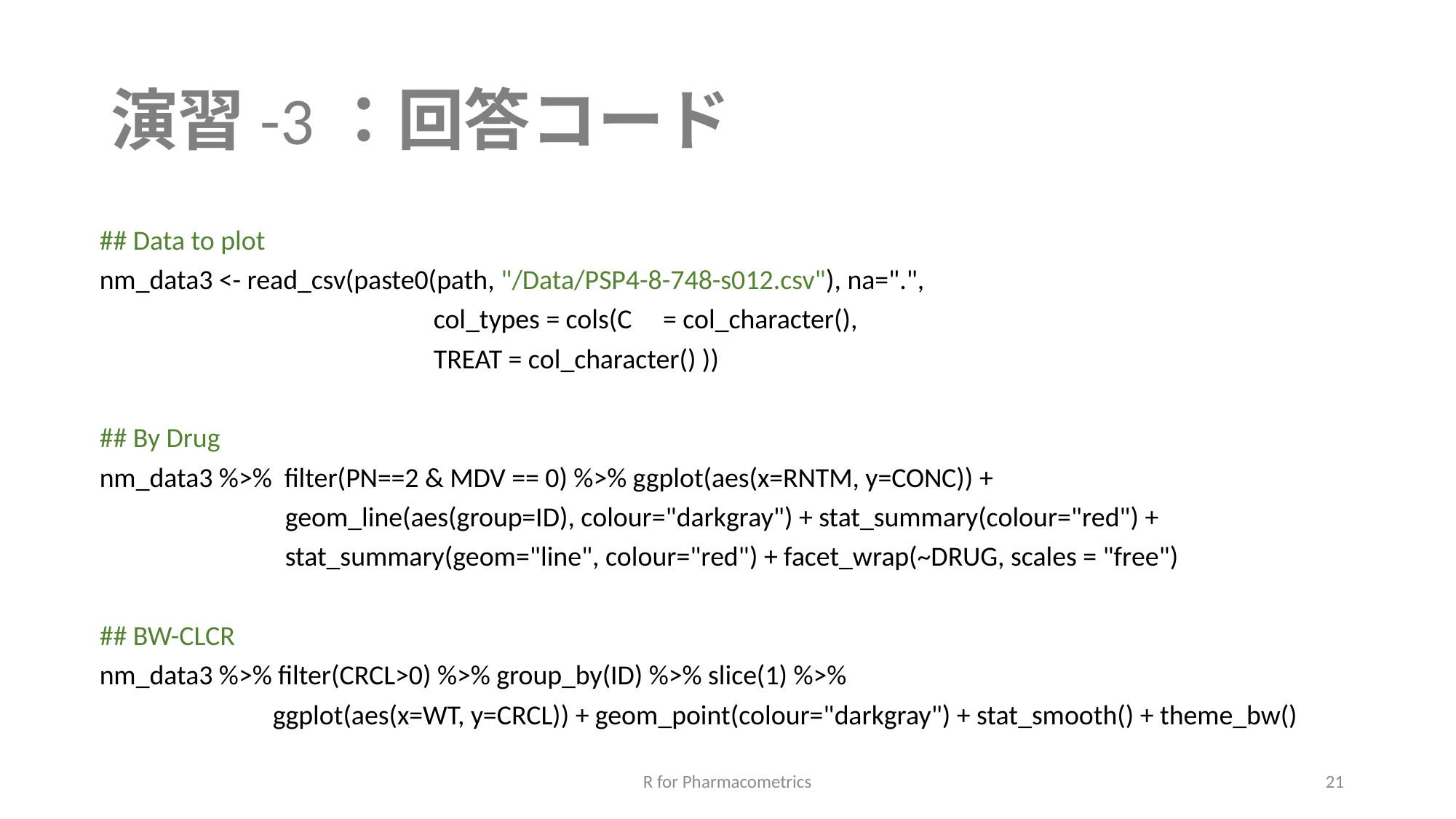

# 演習-3：回答コード
## Data to plot
nm_data3 <- read_csv(paste0(path, "/Data/PSP4-8-748-s012.csv"), na=".",
                                                      col_types = cols(C     = col_character(),
                                                      TREAT = col_character() ))

## By Drug
nm_data3 %>%  filter(PN==2 & MDV == 0) %>% ggplot(aes(x=RNTM, y=CONC)) +
                              geom_line(aes(group=ID), colour="darkgray") + stat_summary(colour="red") +
                              stat_summary(geom="line", colour="red") + facet_wrap(~DRUG, scales = "free")

## BW-CLCR
nm_data3 %>% filter(CRCL>0) %>% group_by(ID) %>% slice(1) %>%
                            ggplot(aes(x=WT, y=CRCL)) + geom_point(colour="darkgray") + stat_smooth() + theme_bw()
R for Pharmacometrics
21